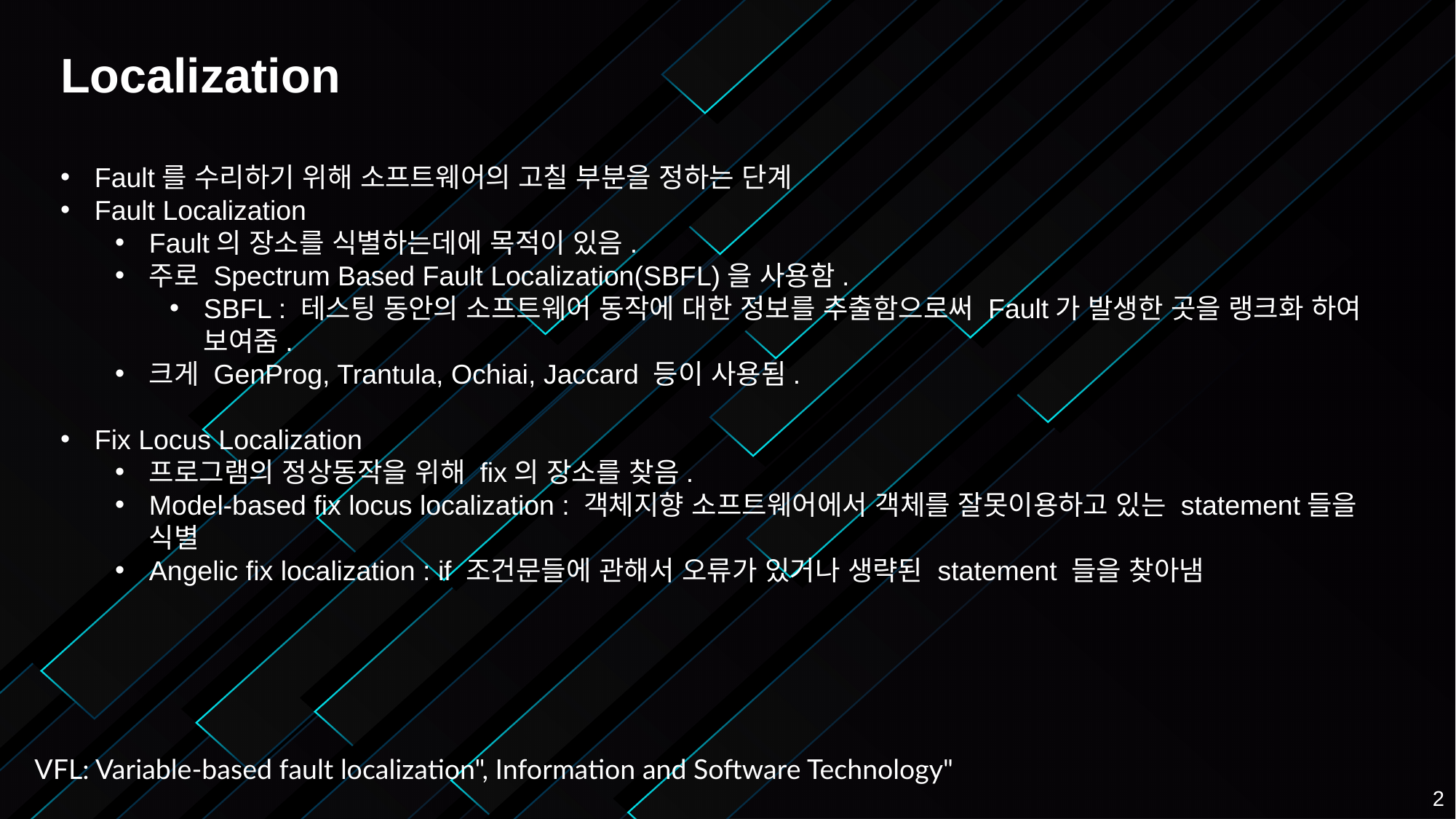

Localization
Fault를 수리하기 위해 소프트웨어의 고칠 부분을 정하는 단계
Fault Localization
Fault의 장소를 식별하는데에 목적이 있음.
주로 Spectrum Based Fault Localization(SBFL)을 사용함.
SBFL : 테스팅 동안의 소프트웨어 동작에 대한 정보를 추출함으로써 Fault가 발생한 곳을 랭크화 하여 보여줌.
크게 GenProg, Trantula, Ochiai, Jaccard 등이 사용됨.

Fix Locus Localization
프로그램의 정상동작을 위해 fix의 장소를 찾음.
Model-based fix locus localization : 객체지향 소프트웨어에서 객체를 잘못이용하고 있는 statement들을 식별
Angelic fix localization : if 조건문들에 관해서 오류가 있거나 생략된 statement 들을 찾아냄
VFL: Variable-based fault localization", Information and Software Technology"
2